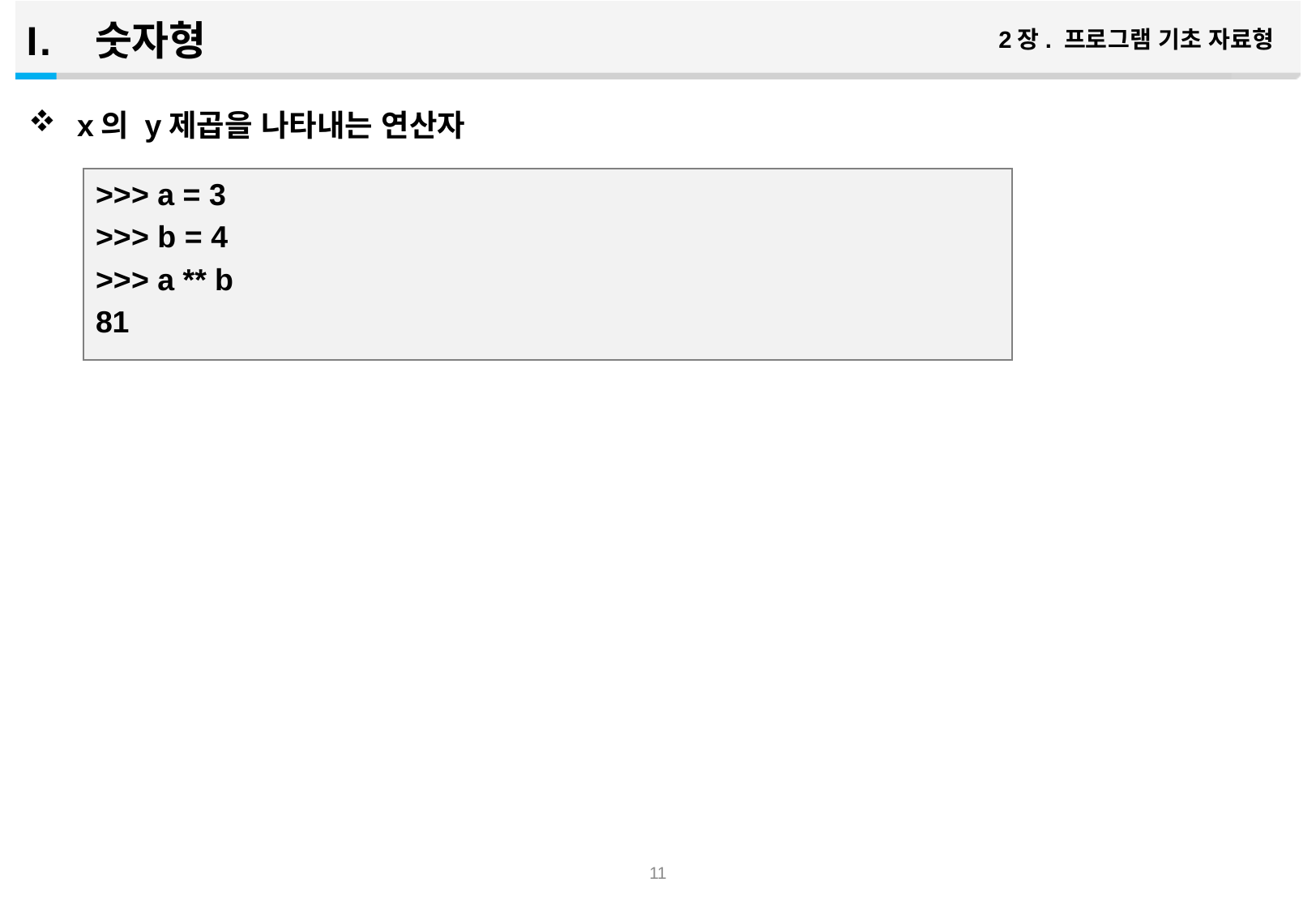

숫자형
2장. 프로그램 기초 자료형
x의 y제곱을 나타내는 연산자
>>> a = 3
>>> b = 4
>>> a ** b
81

11